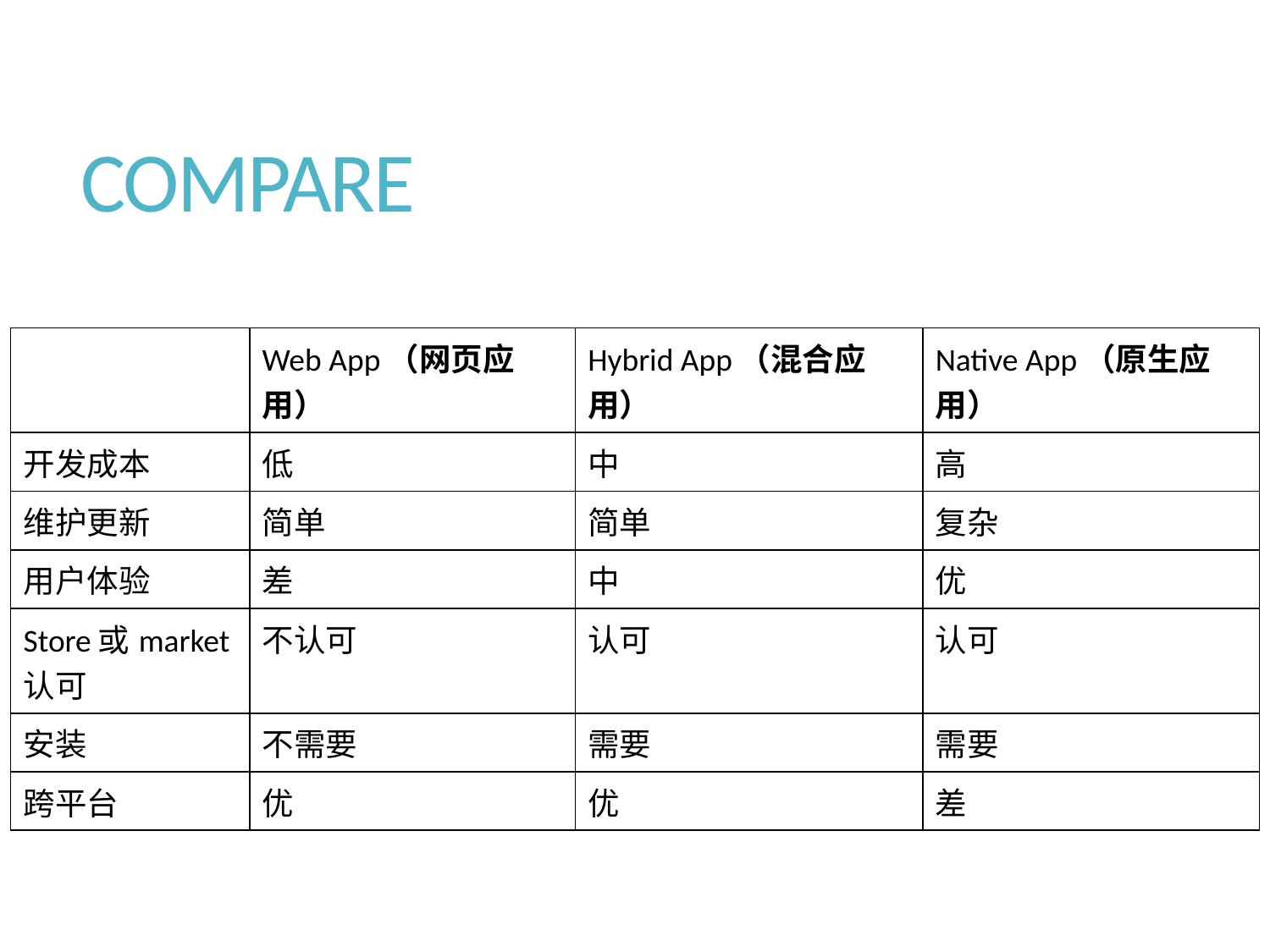

# COMPARE
|  | Web App（网页应用） | Hybrid App（混合应用） | Native App（原生应用） |
| --- | --- | --- | --- |
| 开发成本 | 低 | 中 | 高 |
| 维护更新 | 简单 | 简单 | 复杂 |
| 用户体验 | 差 | 中 | 优 |
| Store或market认可 | 不认可 | 认可 | 认可 |
| 安装 | 不需要 | 需要 | 需要 |
| 跨平台 | 优 | 优 | 差 |